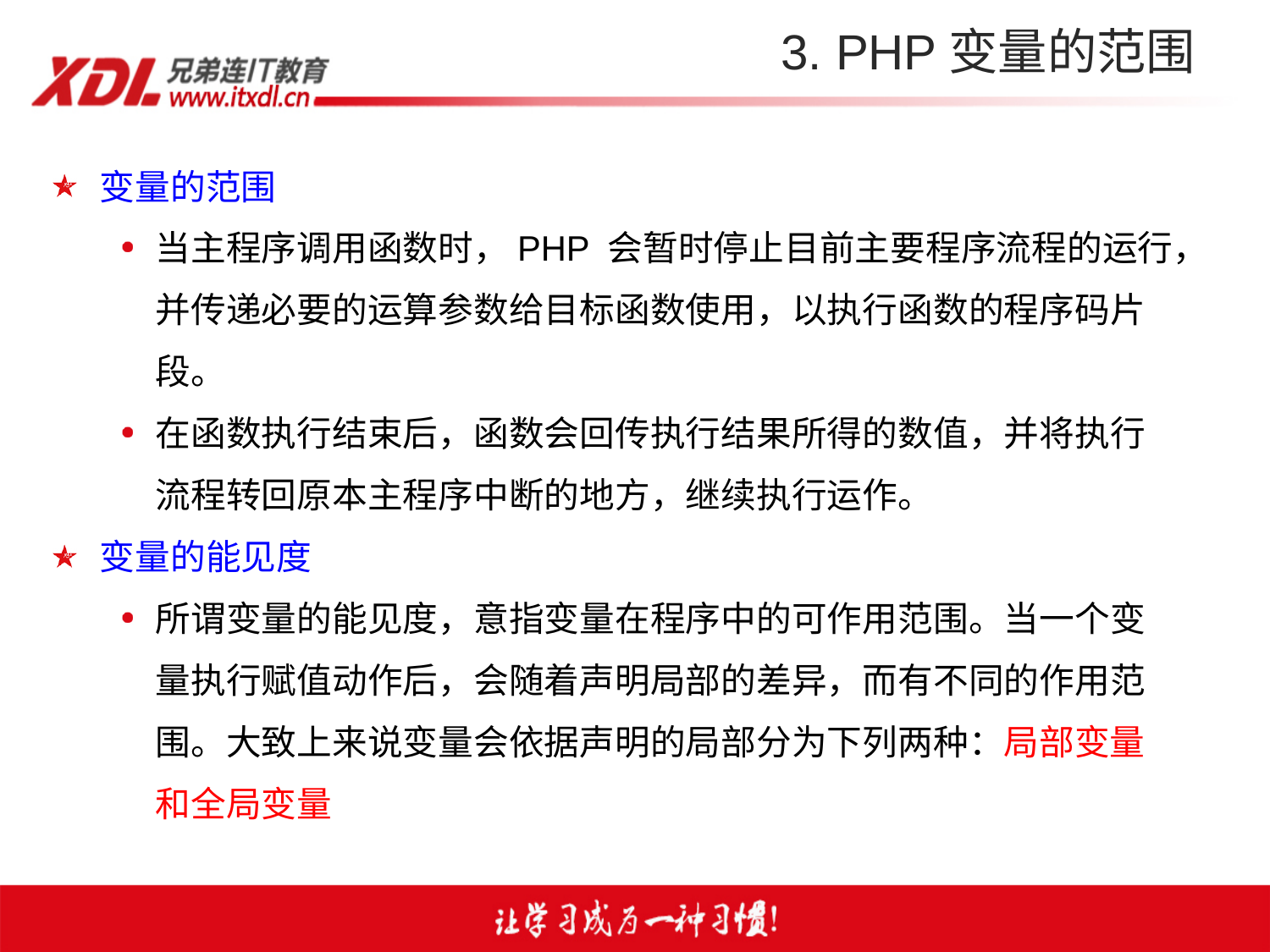

3. PHP变量的范围
变量的范围
当主程序调用函数时，PHP 会暂时停止目前主要程序流程的运行，并传递必要的运算参数给目标函数使用，以执行函数的程序码片段。
在函数执行结束后，函数会回传执行结果所得的数值，并将执行流程转回原本主程序中断的地方，继续执行运作。
变量的能见度
所谓变量的能见度，意指变量在程序中的可作用范围。当一个变量执行赋值动作后，会随着声明局部的差异，而有不同的作用范围。大致上来说变量会依据声明的局部分为下列两种：局部变量和全局变量